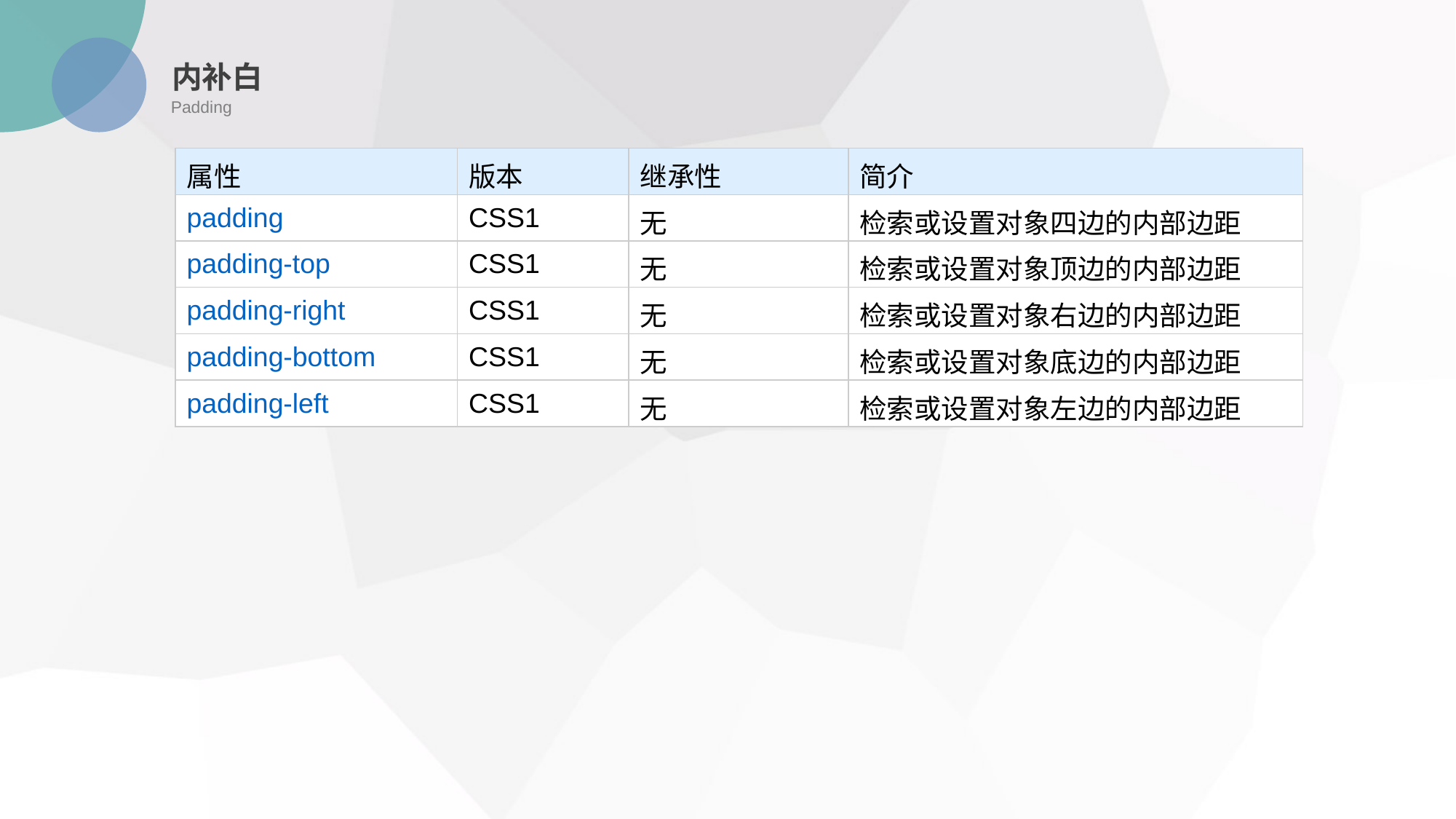

内补白
Padding
| 属性 | 版本 | 继承性 | 简介 |
| --- | --- | --- | --- |
| padding | CSS1 | 无 | 检索或设置对象四边的内部边距 |
| padding-top | CSS1 | 无 | 检索或设置对象顶边的内部边距 |
| padding-right | CSS1 | 无 | 检索或设置对象右边的内部边距 |
| padding-bottom | CSS1 | 无 | 检索或设置对象底边的内部边距 |
| padding-left | CSS1 | 无 | 检索或设置对象左边的内部边距 |